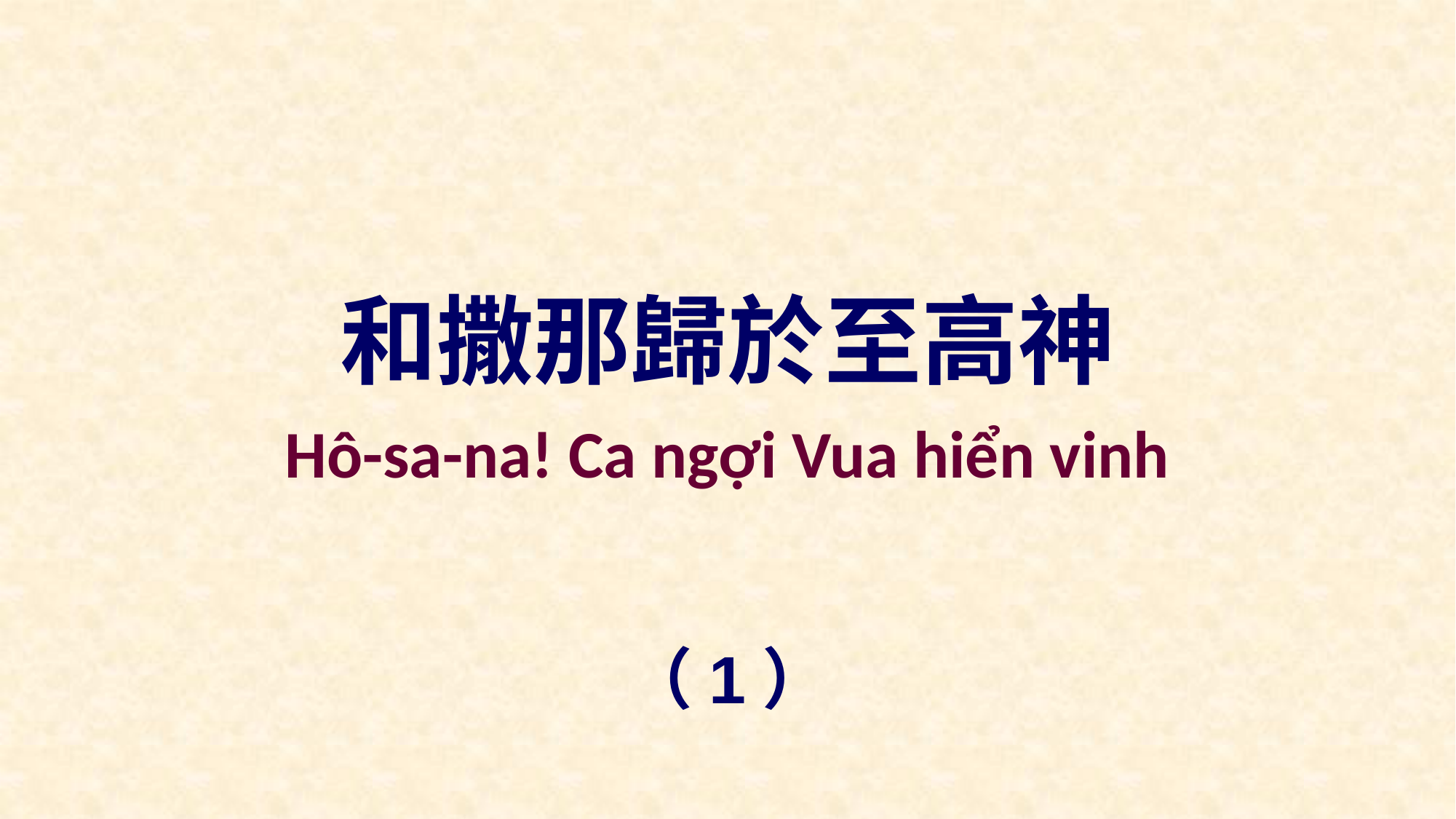

和撒那歸於至高神
Hô-sa-na! Ca ngợi Vua hiển vinh
（1）